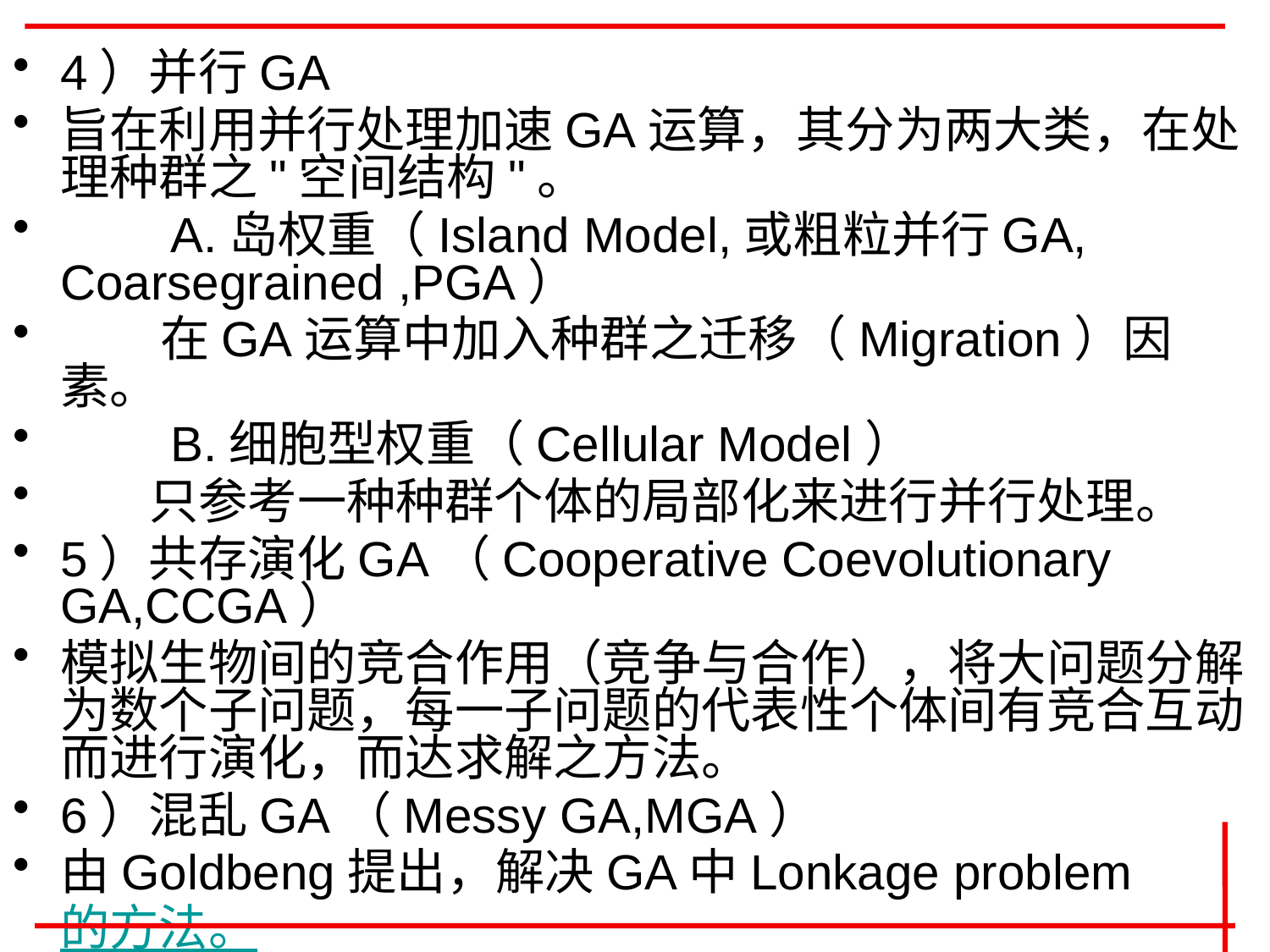

#
4）并行GA
旨在利用并行处理加速GA运算，其分为两大类，在处理种群之"空间结构"。
        A.岛权重（Island Model,或粗粒并行GA,  Coarsegrained ,PGA）
        在GA运算中加入种群之迁移（Migration）因素。
        B.细胞型权重（Cellular Model）
       只参考一种种群个体的局部化来进行并行处理。
5）共存演化GA（Cooperative Coevolutionary GA,CCGA）
模拟生物间的竞合作用（竞争与合作），将大问题分解为数个子问题，每一子问题的代表性个体间有竞合互动而进行演化，而达求解之方法。
6）混乱GA（Messy GA,MGA）
由Goldbeng提出，解决GA中Lonkage problem的方法。